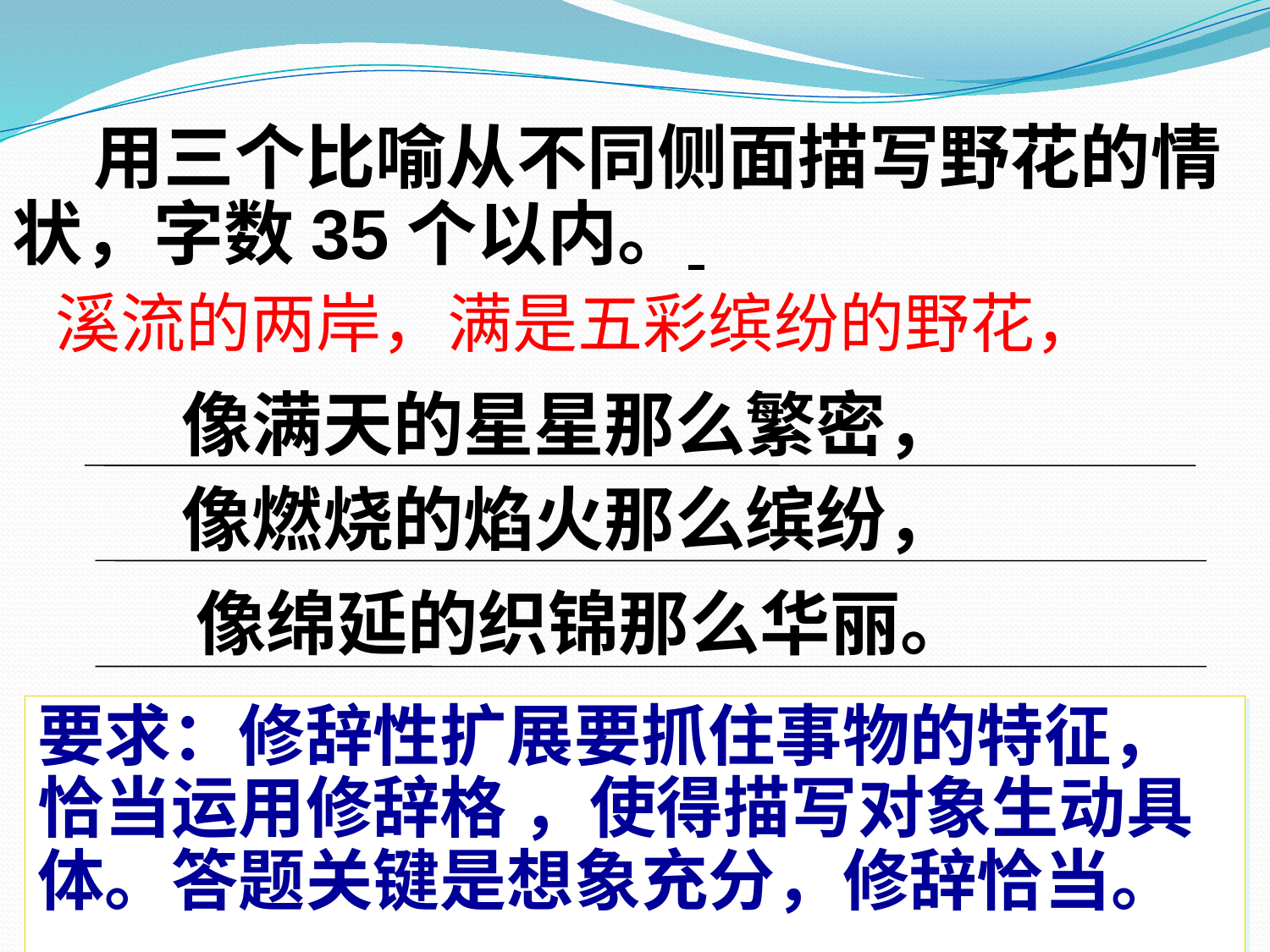

用三个比喻从不同侧面描写野花的情状，字数35个以内。
# 溪流的两岸，满是五彩缤纷的野花，
  像满天的星星那么繁密，

  像燃烧的焰火那么缤纷，
像绵延的织锦那么华丽。

要求：修辞性扩展要抓住事物的特征，恰当运用修辞格 ，使得描写对象生动具体。答题关键是想象充分，修辞恰当。